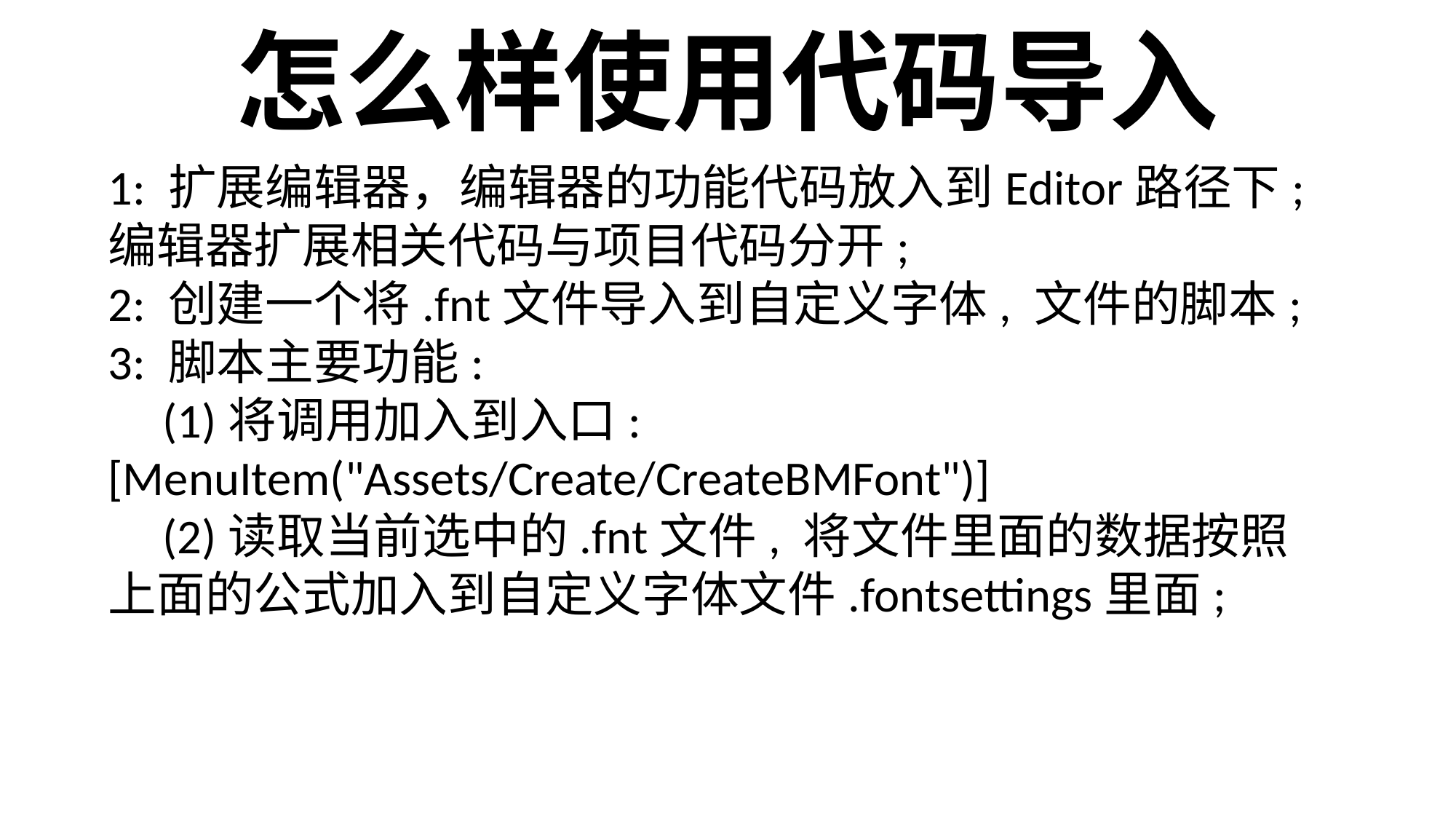

怎么样使用代码导入
1: 扩展编辑器，编辑器的功能代码放入到Editor路径下;
编辑器扩展相关代码与项目代码分开;
2: 创建一个将.fnt文件导入到自定义字体, 文件的脚本;
3: 脚本主要功能:
     (1)将调用加入到入口: [MenuItem("Assets/Create/CreateBMFont")]
     (2)读取当前选中的.fnt文件, 将文件里面的数据按照上面的公式加入到自定义字体文件.fontsettings里面;
3